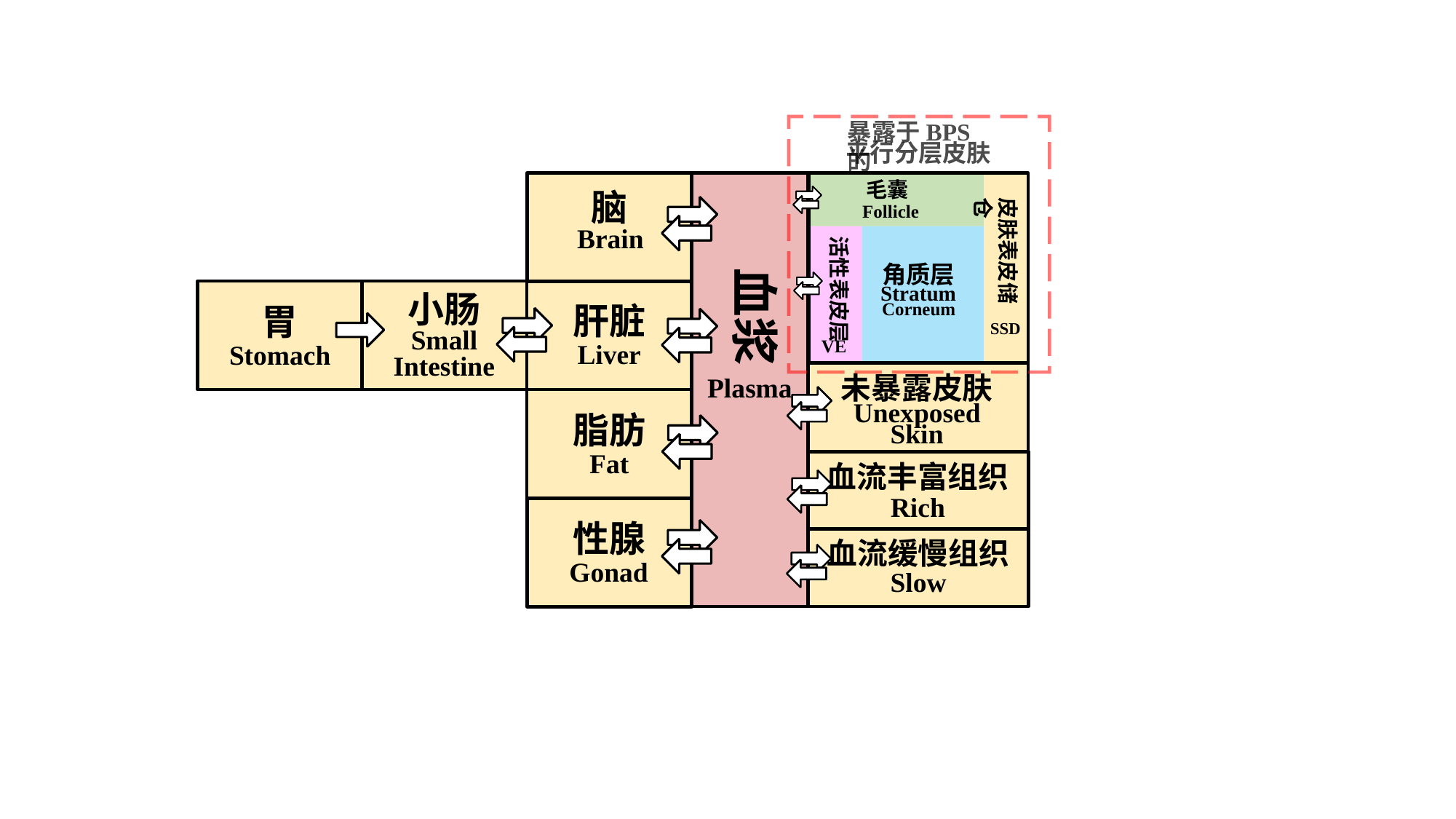

暴露于BPS的
平行分层皮肤

毛囊
Follicle

脑
Brain

皮肤表皮储仓

活性表皮层
VE
角质层
Stratum
Corneum
血浆
Plasma

肝脏
Liver

胃
Stomach

小肠
Small
Intestine

SSD

未暴露皮肤
Unexposed
Skin

脂肪
Fat

血流丰富组织
Rich

性腺
Gonad

血流缓慢组织
Slow